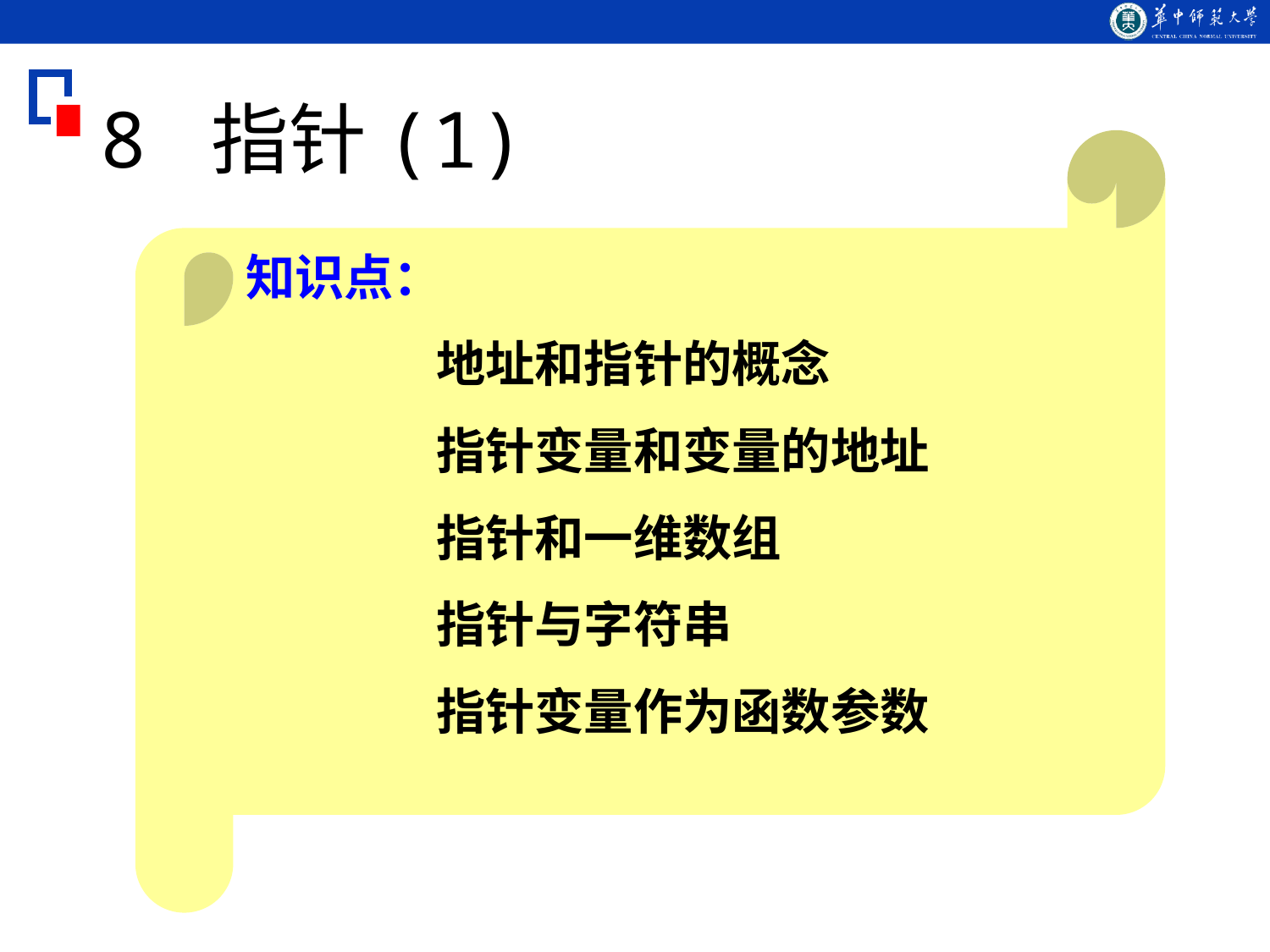

# 8 指针(1)
知识点：
		地址和指针的概念
		指针变量和变量的地址
		指针和一维数组
		指针与字符串
		指针变量作为函数参数